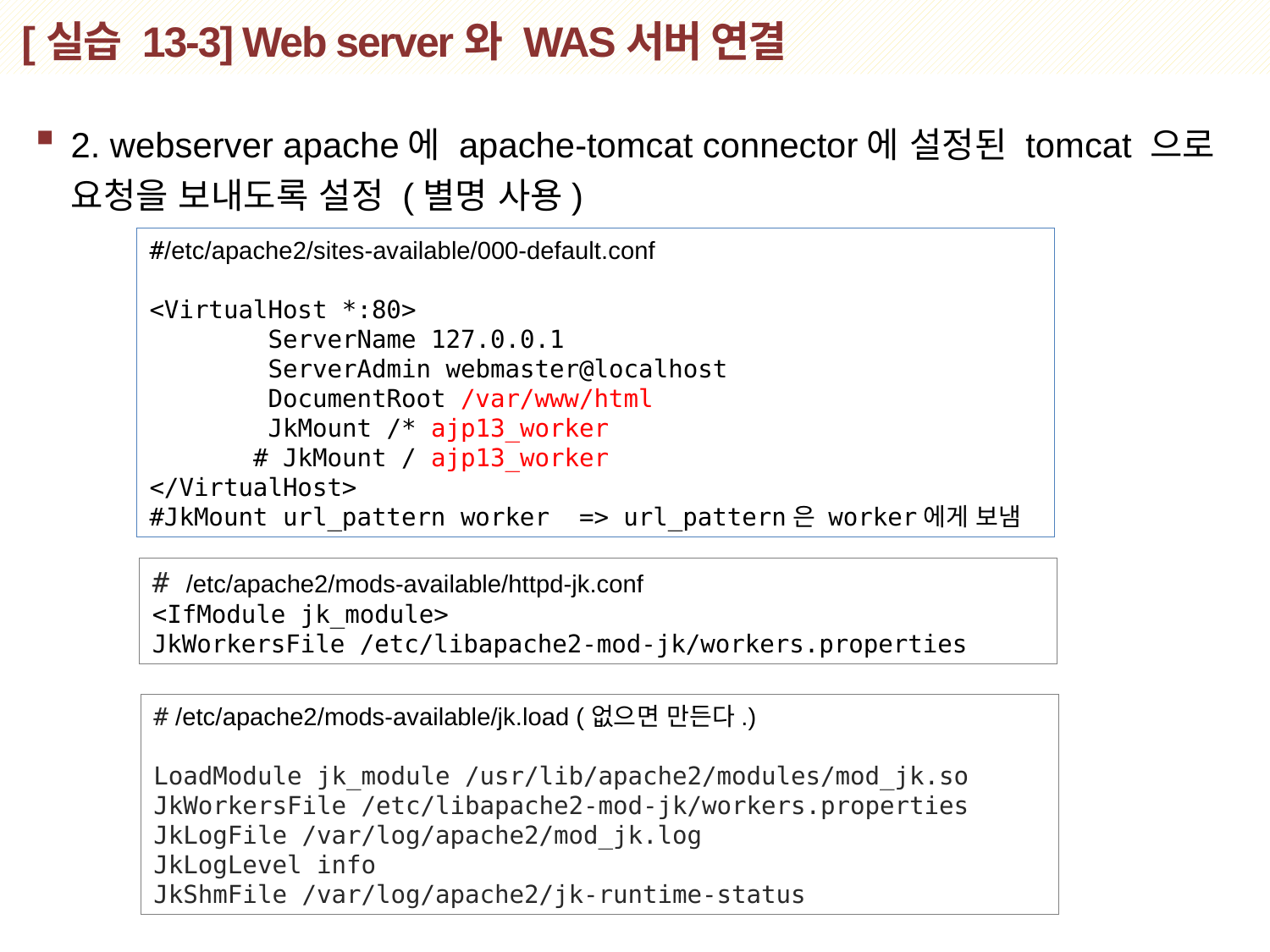

# [실습 13-3] Web server와 WAS서버 연결
2. webserver apache에 apache-tomcat connector에 설정된 tomcat 으로 요청을 보내도록 설정 (별명 사용)

#/etc/apache2/sites-available/000-default.conf

<VirtualHost *:80>
        ServerName 127.0.0.1
        ServerAdmin webmaster@localhost
        DocumentRoot /var/www/html
        JkMount /* ajp13_worker
       # JkMount / ajp13_worker
</VirtualHost>
#JkMount url_pattern worker  => url_pattern은 worker에게 보냄
# /etc/apache2/mods-available/httpd-jk.conf
<IfModule jk_module>
JkWorkersFile /etc/libapache2-mod-jk/workers.properties
# /etc/apache2/mods-available/jk.load (없으면 만든다.)

LoadModule jk_module /usr/lib/apache2/modules/mod_jk.so
JkWorkersFile /etc/libapache2-mod-jk/workers.properties
JkLogFile /var/log/apache2/mod_jk.log
JkLogLevel info
JkShmFile /var/log/apache2/jk-runtime-status